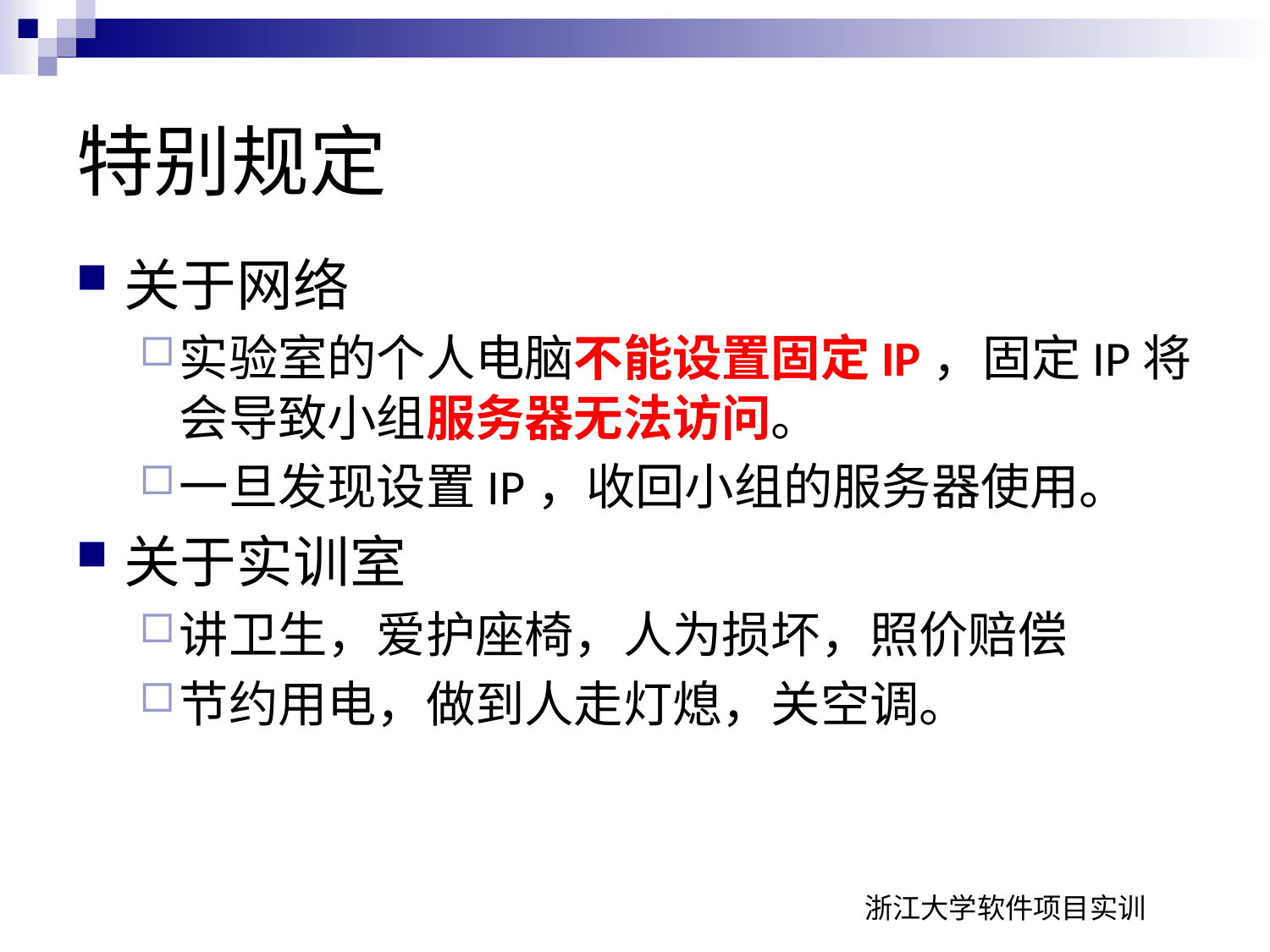

特别规定
关于网络
实验室的个人电脑不能设置固定IP，固定IP将会导致小组服务器无法访问。
一旦发现设置IP，收回小组的服务器使用。
关于实训室
讲卫生，爱护座椅，人为损坏，照价赔偿
节约用电，做到人走灯熄，关空调。

浙江大学软件项目实训